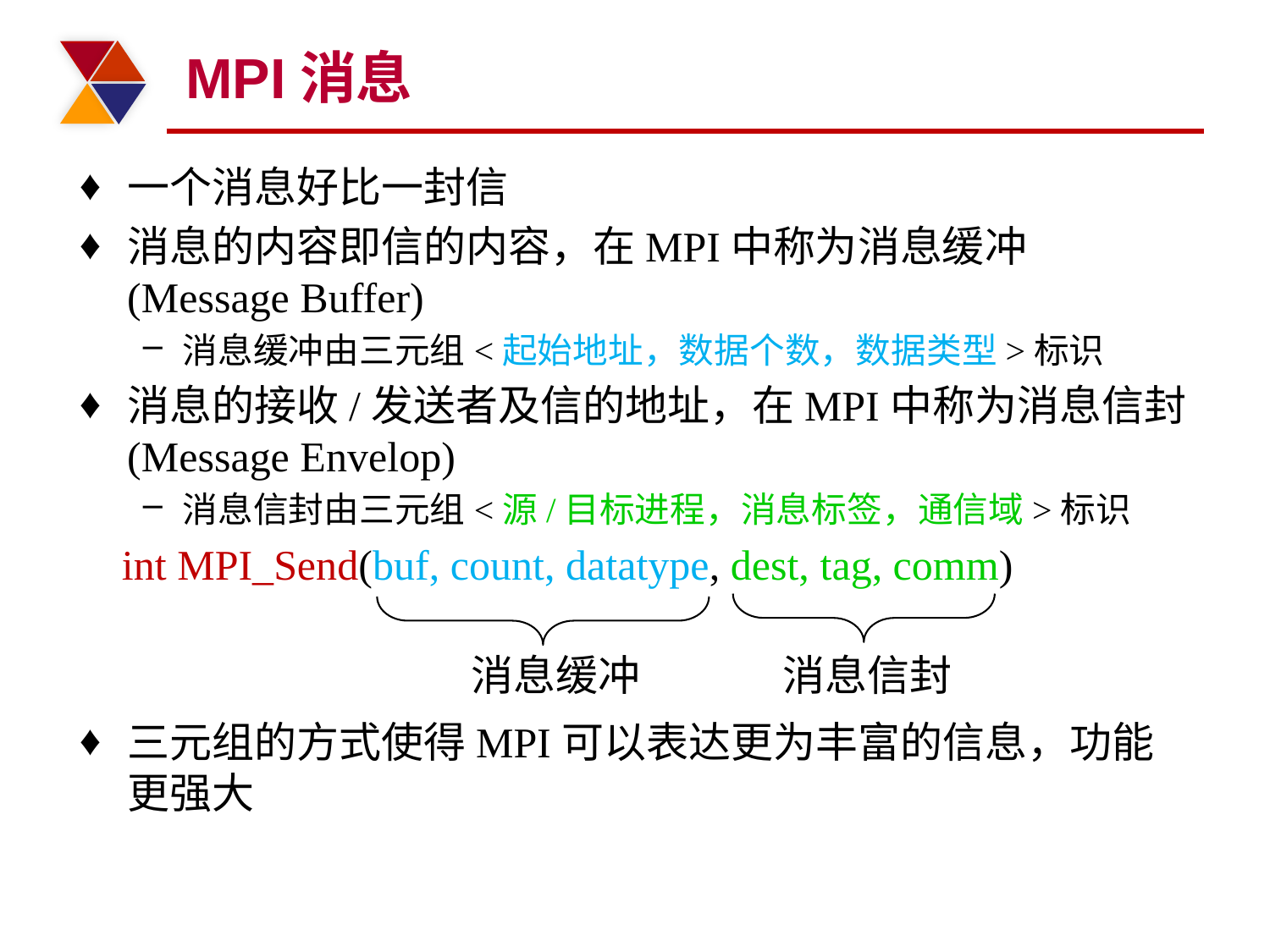

# MPI消息
一个消息好比一封信
消息的内容即信的内容，在MPI中称为消息缓冲(Message Buffer)
消息缓冲由三元组<起始地址，数据个数，数据类型>标识
消息的接收/发送者及信的地址，在MPI中称为消息信封(Message Envelop)
消息信封由三元组<源/目标进程，消息标签，通信域>标识
    int MPI_Send(buf, count, datatype, dest, tag, comm)

三元组的方式使得MPI可以表达更为丰富的信息，功能更强大

消息缓冲
消息信封